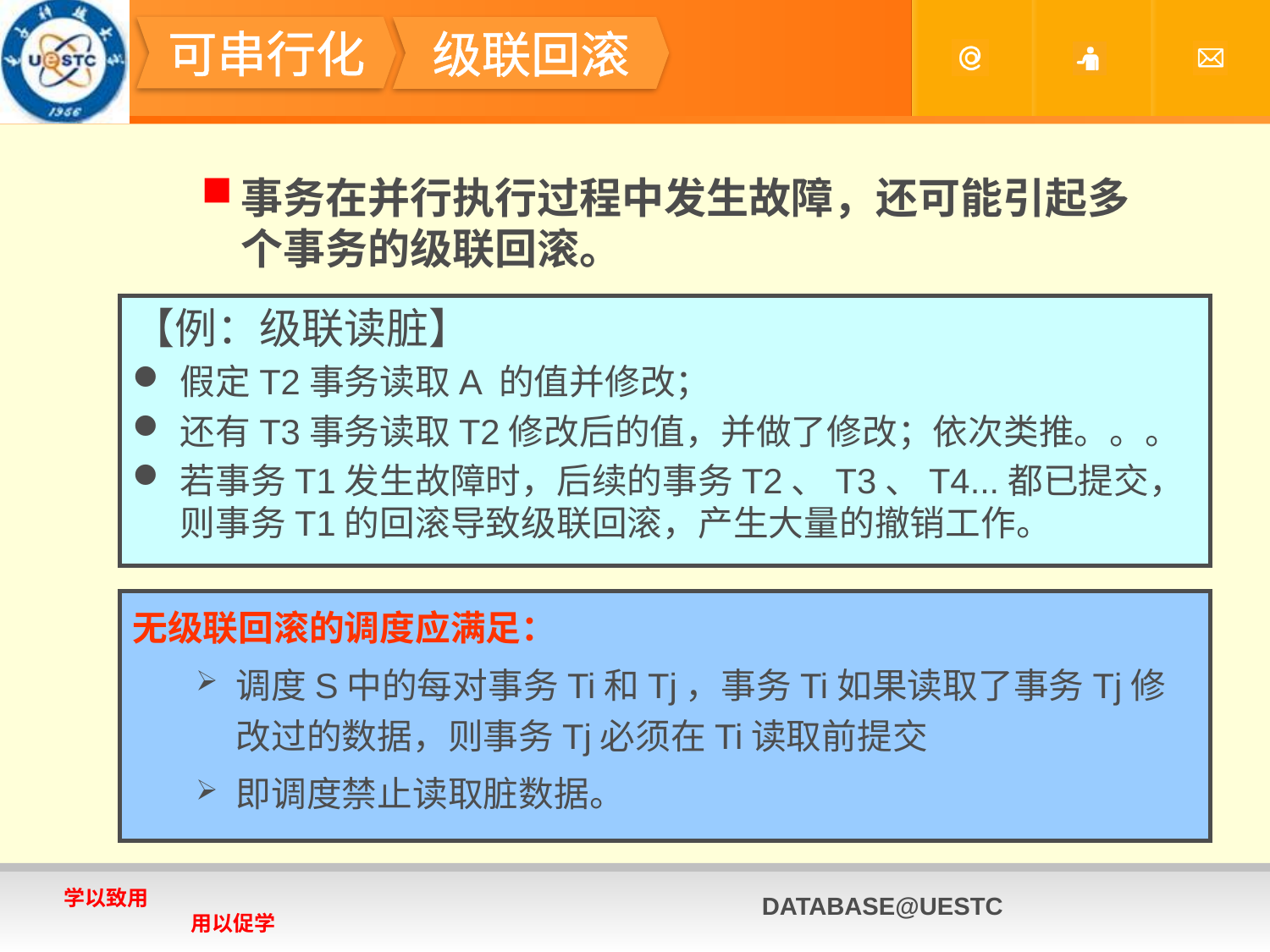

#
可串行化
级联回滚
事务在并行执行过程中发生故障，还可能引起多个事务的级联回滚。
【例：级联读脏】
假定T2事务读取A 的值并修改；
还有T3事务读取T2修改后的值，并做了修改；依次类推。。。
若事务T1发生故障时，后续的事务T2、T3、T4...都已提交，则事务T1的回滚导致级联回滚，产生大量的撤销工作。
无级联回滚的调度应满足：
调度S中的每对事务Ti和Tj，事务Ti如果读取了事务Tj修改过的数据，则事务Tj必须在Ti读取前提交
即调度禁止读取脏数据。